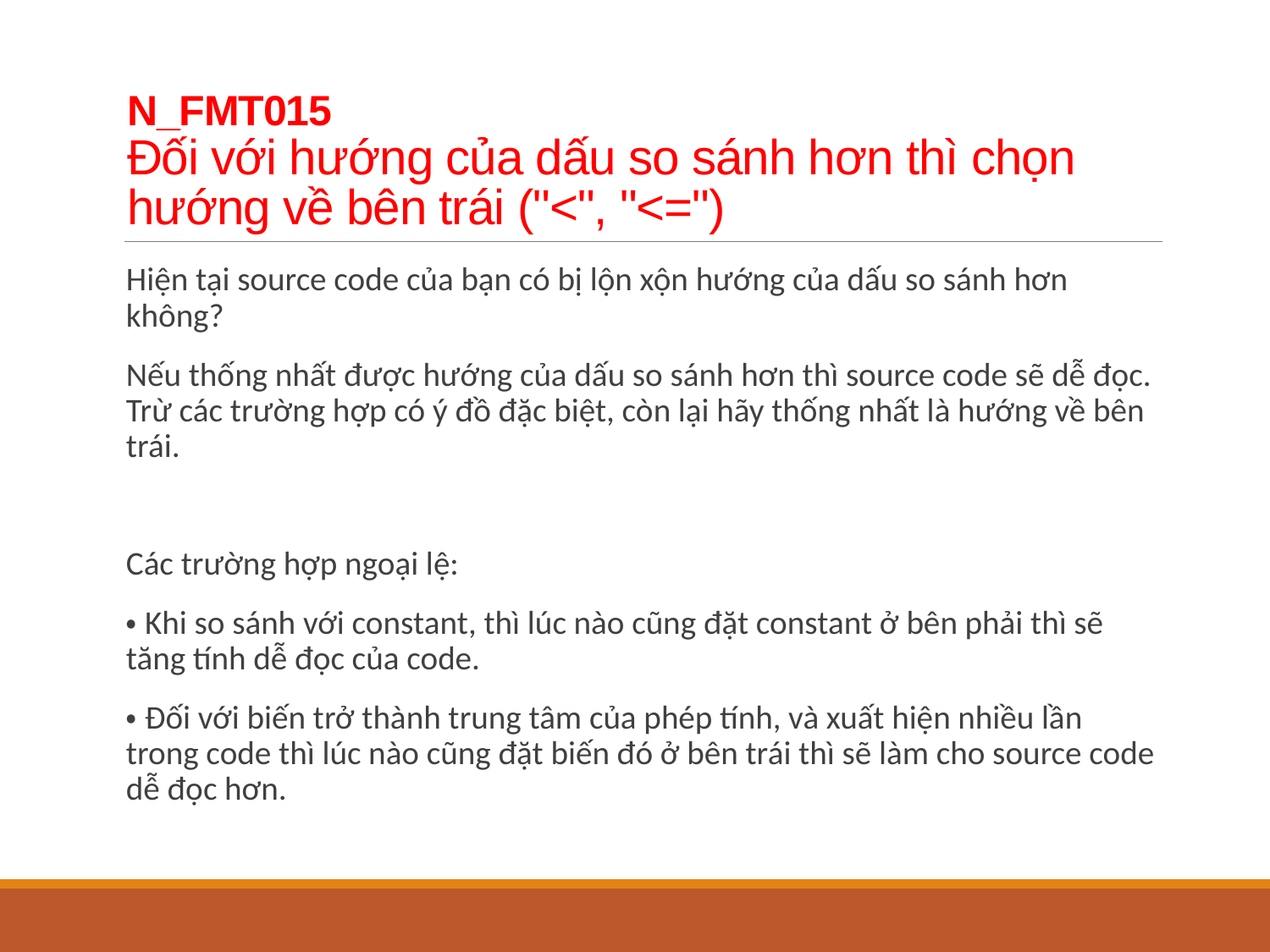

# N_FMT015 Đối với hướng của dấu so sánh hơn thì chọn hướng về bên trái ("<", "<=")
Hiện tại source code của bạn có bị lộn xộn hướng của dấu so sánh hơn không?
Nếu thống nhất được hướng của dấu so sánh hơn thì source code sẽ dễ đọc. Trừ các trường hợp có ý đồ đặc biệt, còn lại hãy thống nhất là hướng về bên trái.

Các trường hợp ngoại lệ:
・Khi so sánh với constant, thì lúc nào cũng đặt constant ở bên phải thì sẽ tăng tính dễ đọc của code.
・Đối với biến trở thành trung tâm của phép tính, và xuất hiện nhiều lần trong code thì lúc nào cũng đặt biến đó ở bên trái thì sẽ làm cho source code dễ đọc hơn.